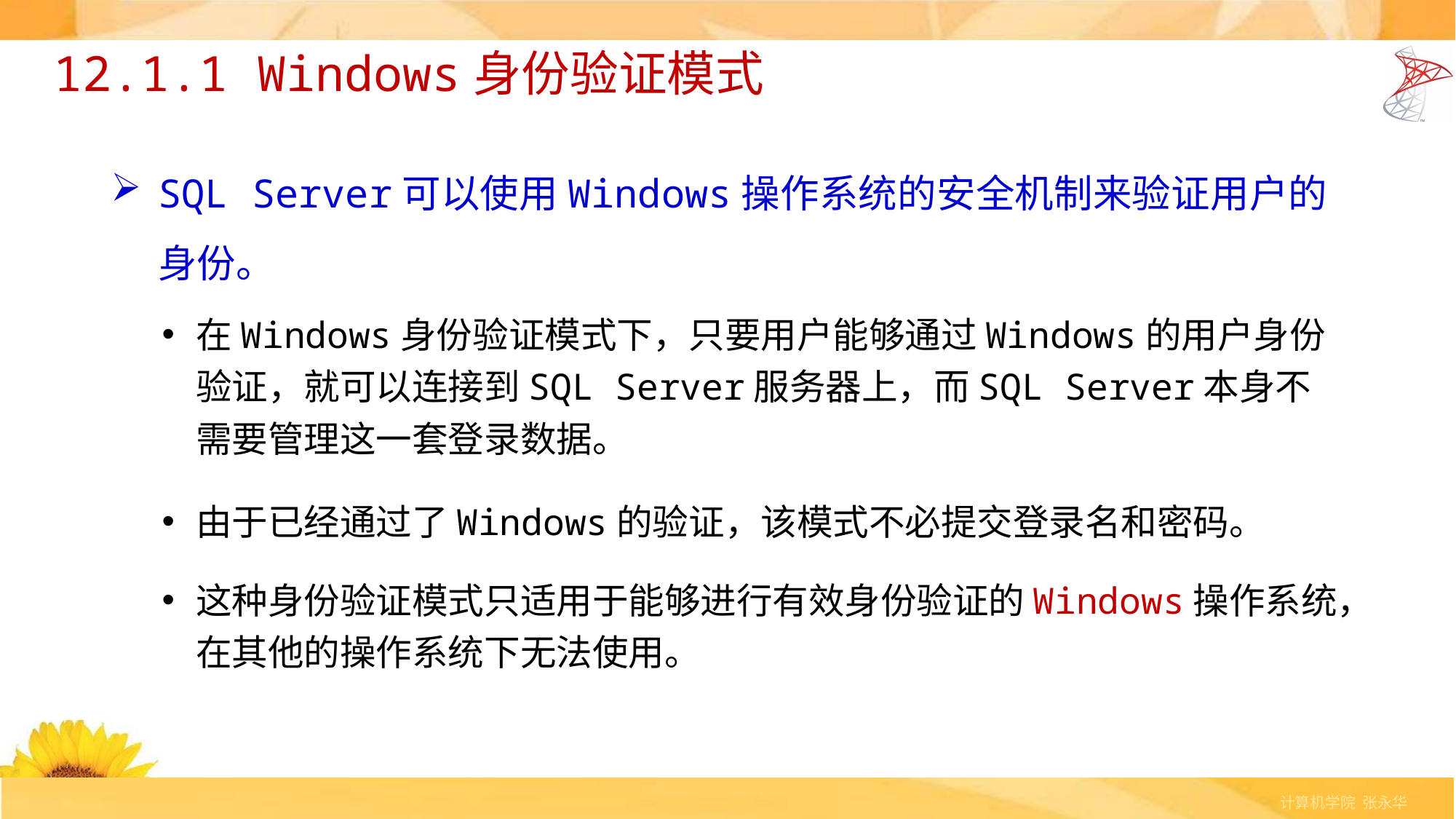

# 12.1.1 Windows身份验证模式
SQL Server可以使用Windows操作系统的安全机制来验证用户的身份。
在Windows身份验证模式下，只要用户能够通过Windows的用户身份验证，就可以连接到SQL Server服务器上，而SQL Server本身不需要管理这一套登录数据。
由于已经通过了Windows的验证，该模式不必提交登录名和密码。
这种身份验证模式只适用于能够进行有效身份验证的Windows操作系统，在其他的操作系统下无法使用。